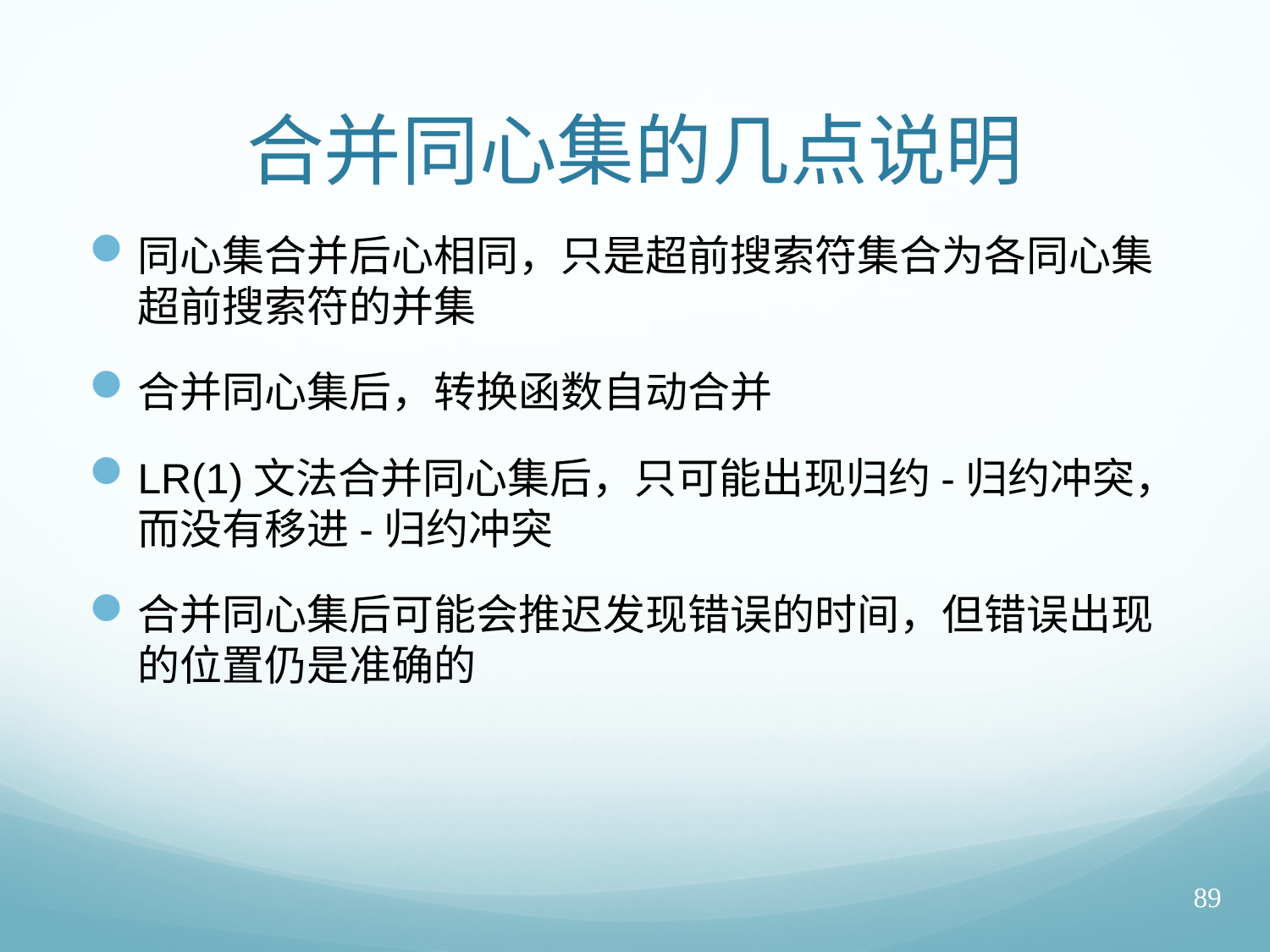

# 合并同心集的几点说明
同心集合并后心相同，只是超前搜索符集合为各同心集超前搜索符的并集
合并同心集后，转换函数自动合并
LR(1)文法合并同心集后，只可能出现归约-归约冲突，而没有移进-归约冲突
合并同心集后可能会推迟发现错误的时间，但错误出现的位置仍是准确的
89